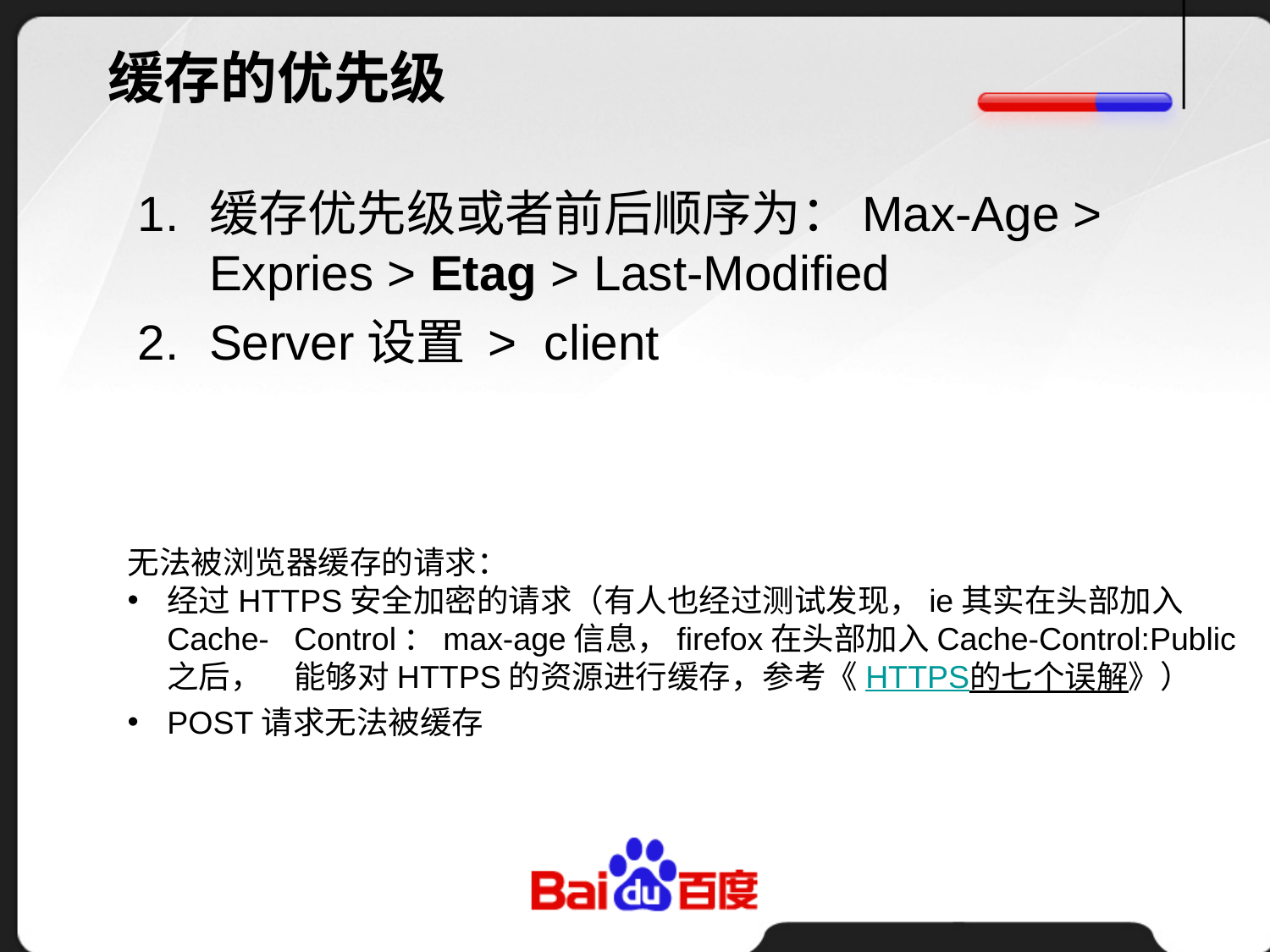

# 缓存的优先级
缓存优先级或者前后顺序为：Max-Age > Expries > Etag > Last-Modified
Server设置 >  client

无法被浏览器缓存的请求：
经过HTTPS安全加密的请求（有人也经过测试发现，ie其实在头部加入Cache-	Control：max-age信息，firefox在头部加入Cache-Control:Public之后，	能够对HTTPS的资源进行缓存，参考《HTTPS的七个误解》）
POST请求无法被缓存